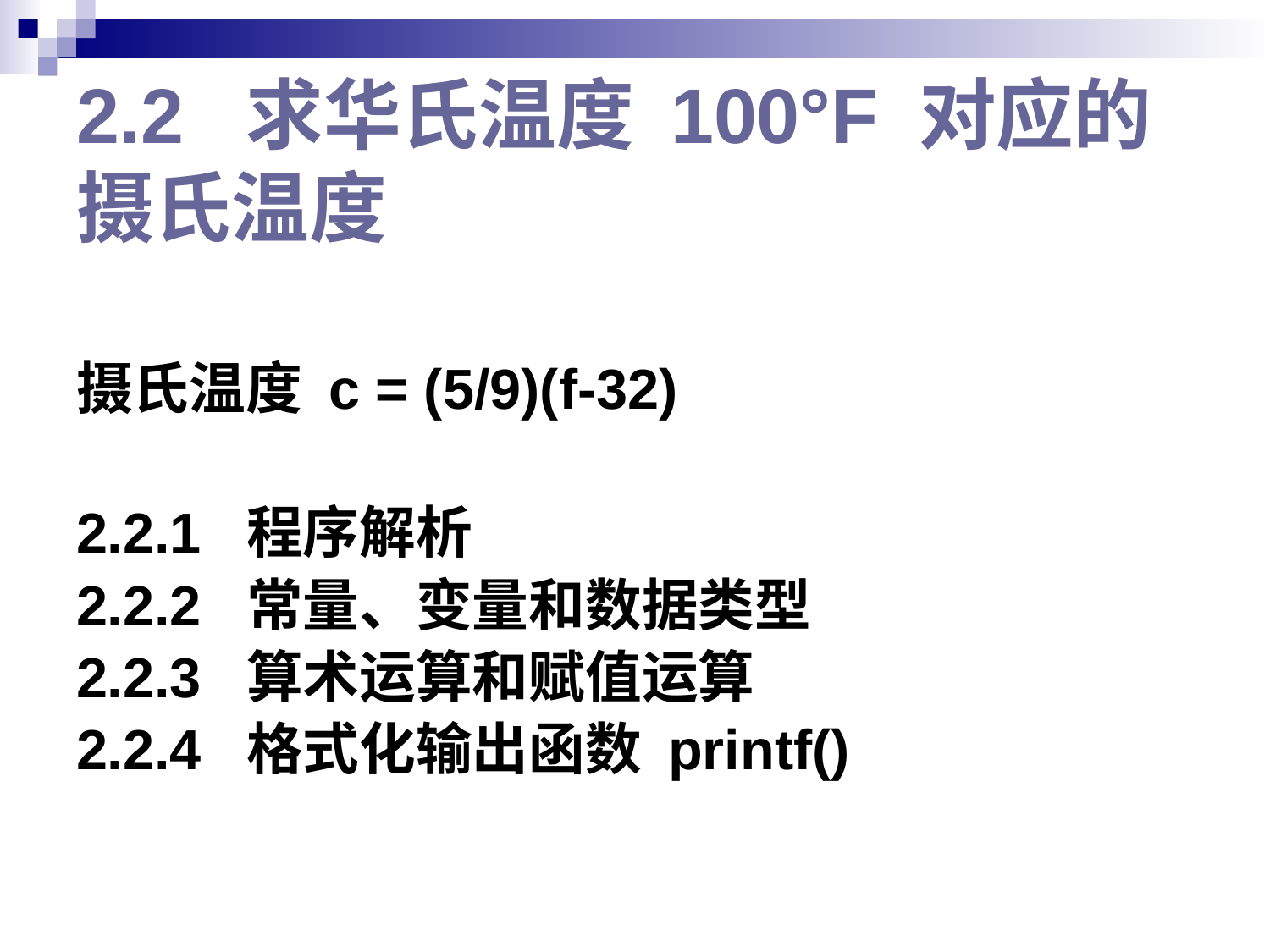

# 2.2  求华氏温度 100°F 对应的摄氏温度

摄氏温度 c = (5/9)(f-32)

2.2.1  程序解析
2.2.2  常量、变量和数据类型
2.2.3  算术运算和赋值运算
2.2.4  格式化输出函数 printf()